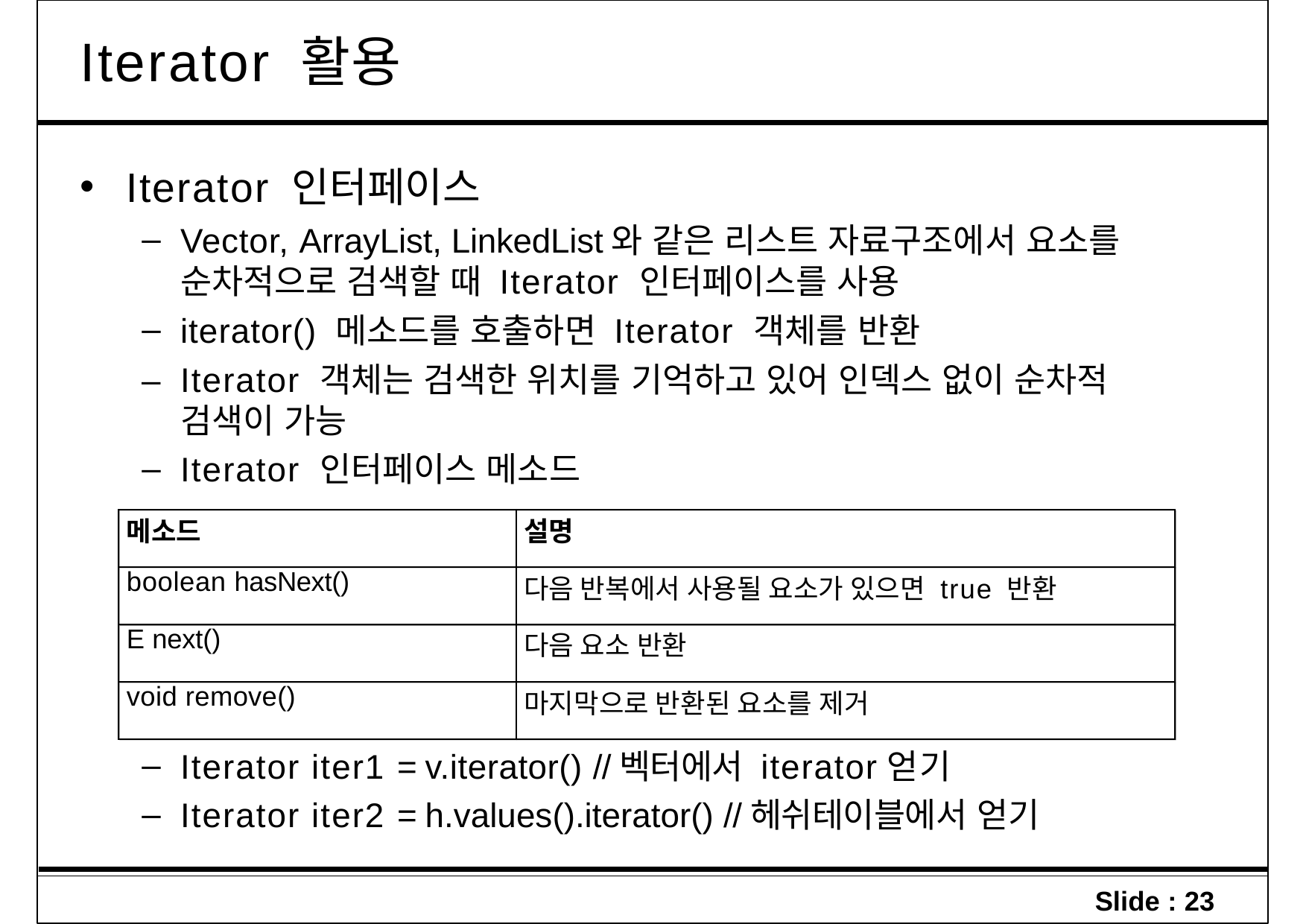

# Iterator 활용
Iterator 인터페이스
Vector, ArrayList, LinkedList와 같은 리스트 자료구조에서 요소를  순차적으로 검색할 때 Iterator 인터페이스를 사용
iterator() 메소드를 호출하면 Iterator 객체를 반환
–	Iterator 객체는 검색한 위치를 기억하고 있어 인덱스 없이 순차적  검색이 가능
Iterator 인터페이스 메소드
| 메소드 | 설명 |
| --- | --- |
| boolean hasNext() | 다음 반복에서 사용될 요소가 있으면 true 반환 |
| E next() | 다음 요소 반환 |
| void remove() | 마지막으로 반환된 요소를 제거 |

Iterator iter1 = v.iterator() //벡터에서 iterator얻기
Iterator iter2 = h.values().iterator() //헤쉬테이블에서 얻기

Slide : 23